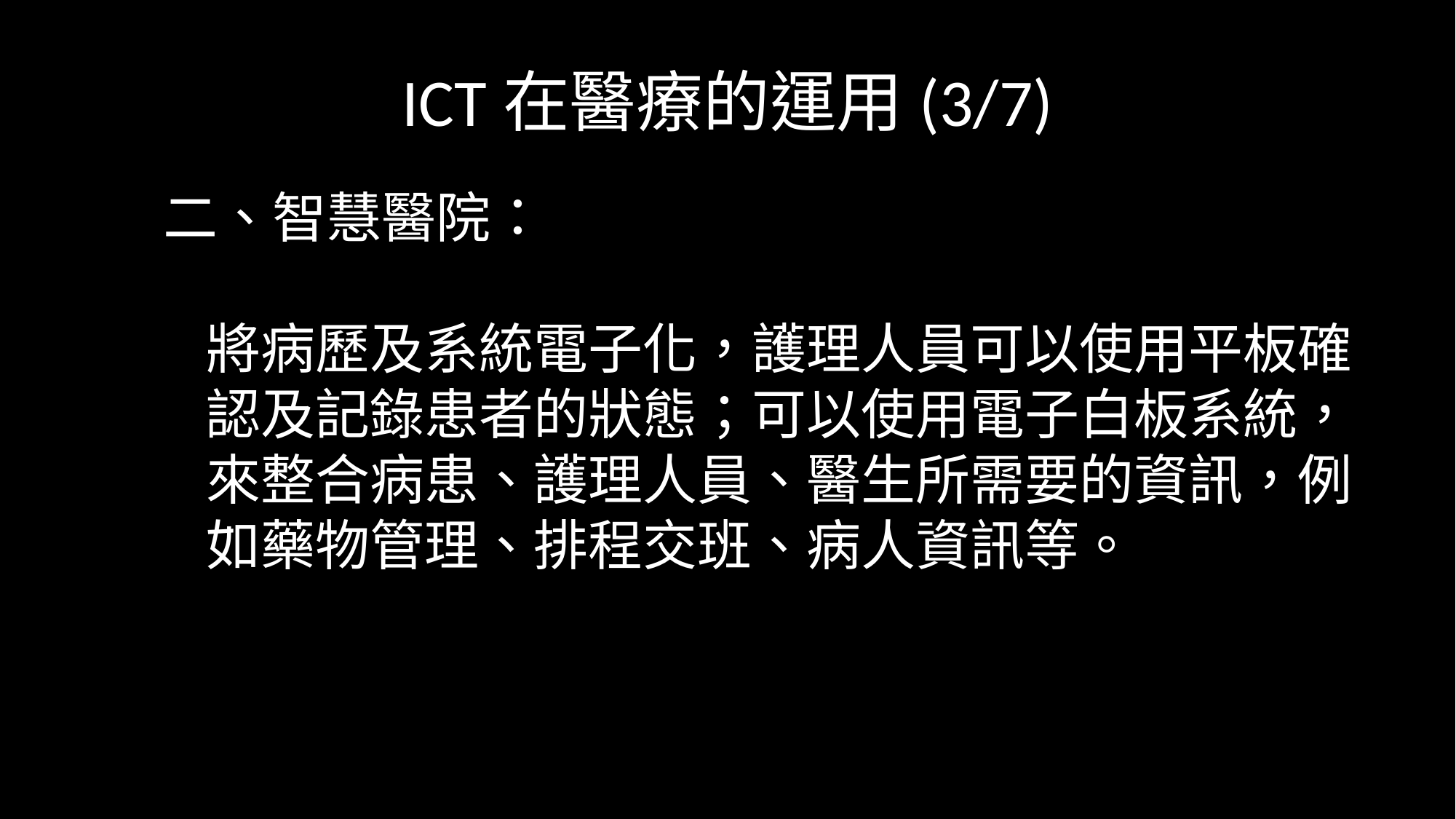

# ICT在醫療的運用(3/7)
二、智慧醫院：

將病歷及系統電子化，護理人員可以使用平板確認及記錄患者的狀態；可以使用電子白板系統，來整合病患、護理人員、醫生所需要的資訊，例如藥物管理、排程交班、病人資訊等。